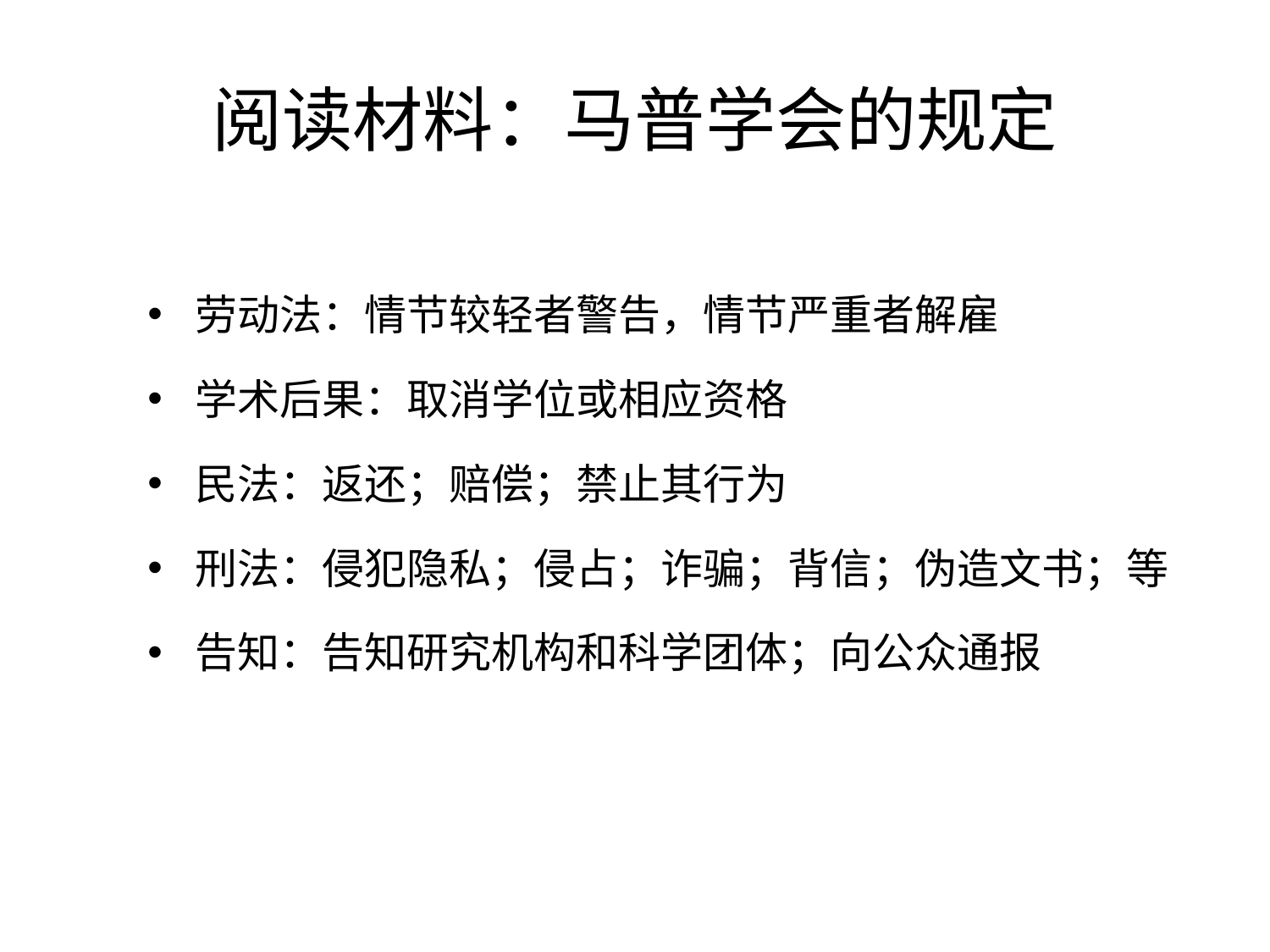

# 阅读材料：马普学会的规定
劳动法：情节较轻者警告，情节严重者解雇
学术后果：取消学位或相应资格
民法：返还；赔偿；禁止其行为
刑法：侵犯隐私；侵占；诈骗；背信；伪造文书；等
告知：告知研究机构和科学团体；向公众通报